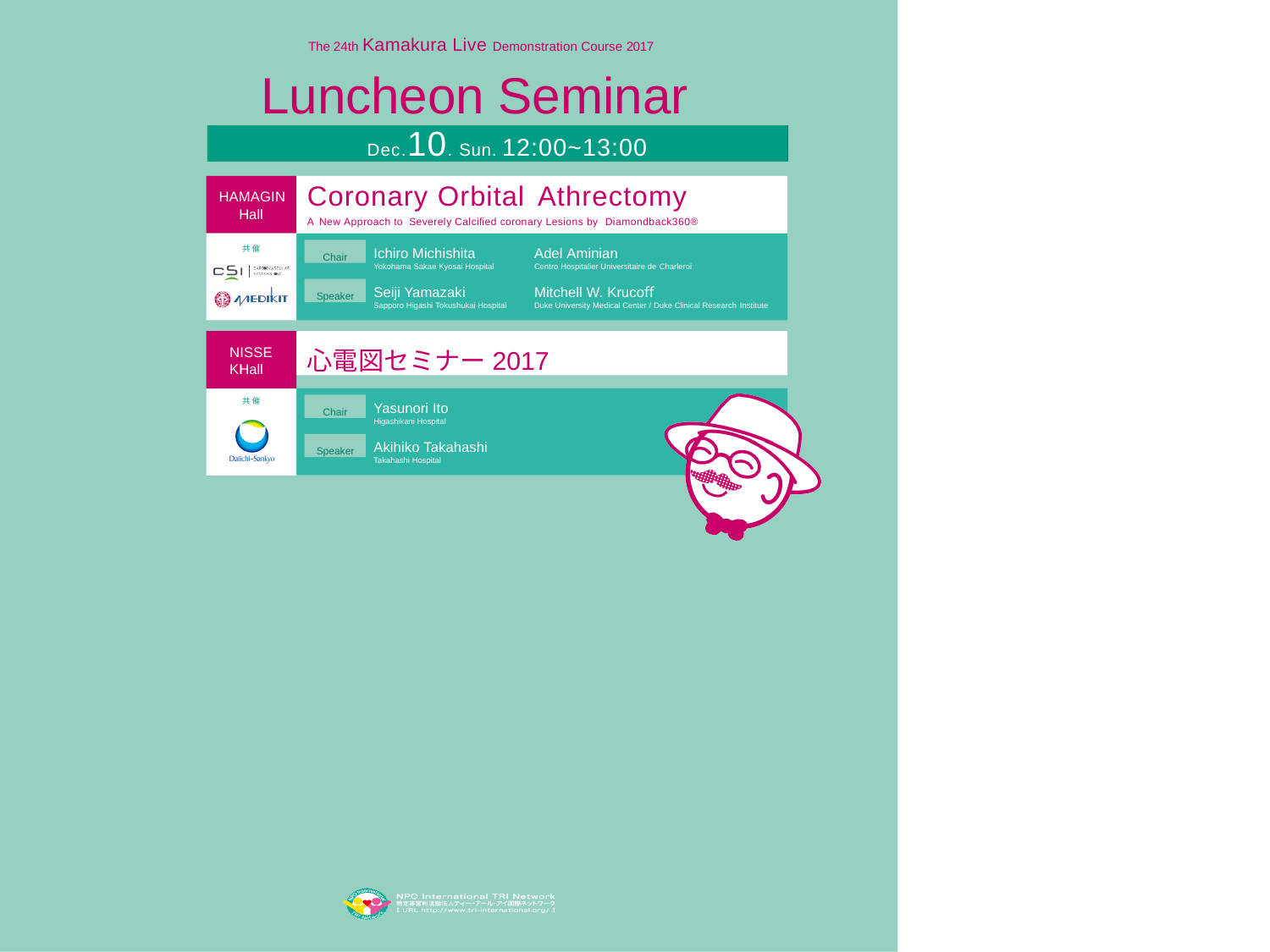

The 24th Kamakura Live Demonstration Course 2017
# Luncheon Seminar
Dec.10. Sun. 12:00~13:00

Coronary Orbital Athrectomy
HAMAGIN
Hall
A  New Approach to  Severely Calciﬁed coronary Lesions by  Diamondback360®

Chair
Ichiro Michishita	Adel Aminian
Yokohama Sakae Kyosai Hospital	Centro Hospitalier Universitaire de Charleroi

Seiji Yamazaki	Mitchell W. Krucoﬀ
Sapporo Higashi Tokushukai Hospital	Duke University Medical Center / Duke Clinical Research Institute
共催

Speaker

心電図セミナー2017

NISSEKI
Hall

共催

Chair
Yasunori Ito
Higashikani Hospital
Speaker
Akihiko Takahashi
Takahashi Hospital